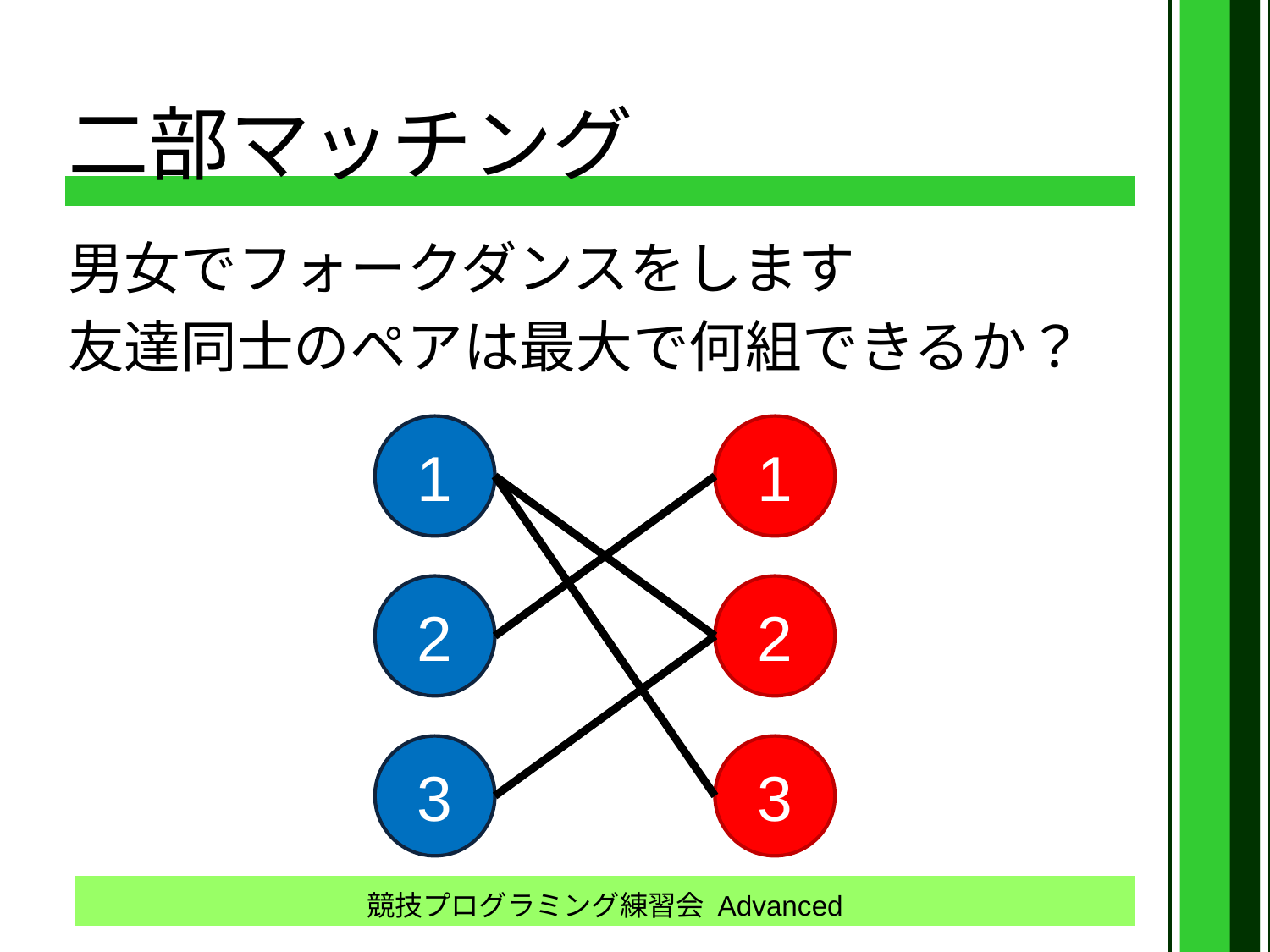

# 二部マッチング
男女でフォークダンスをします
友達同士のペアは最大で何組できるか？

1
1
2
2
3
3
競技プログラミング練習会 Advanced